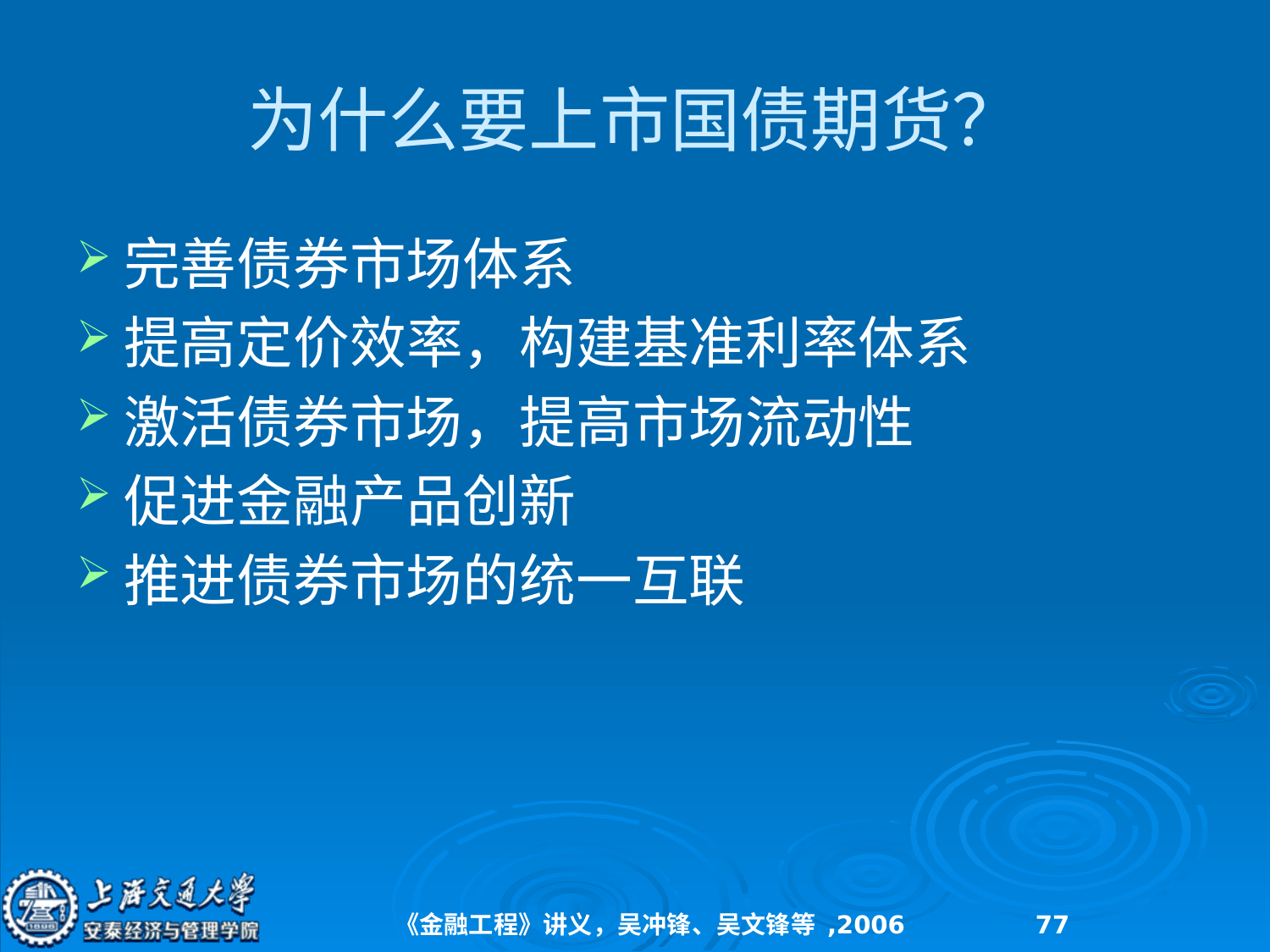

# 为什么要上市国债期货？
完善债券市场体系
提高定价效率，构建基准利率体系
激活债券市场，提高市场流动性
促进金融产品创新
推进债券市场的统一互联